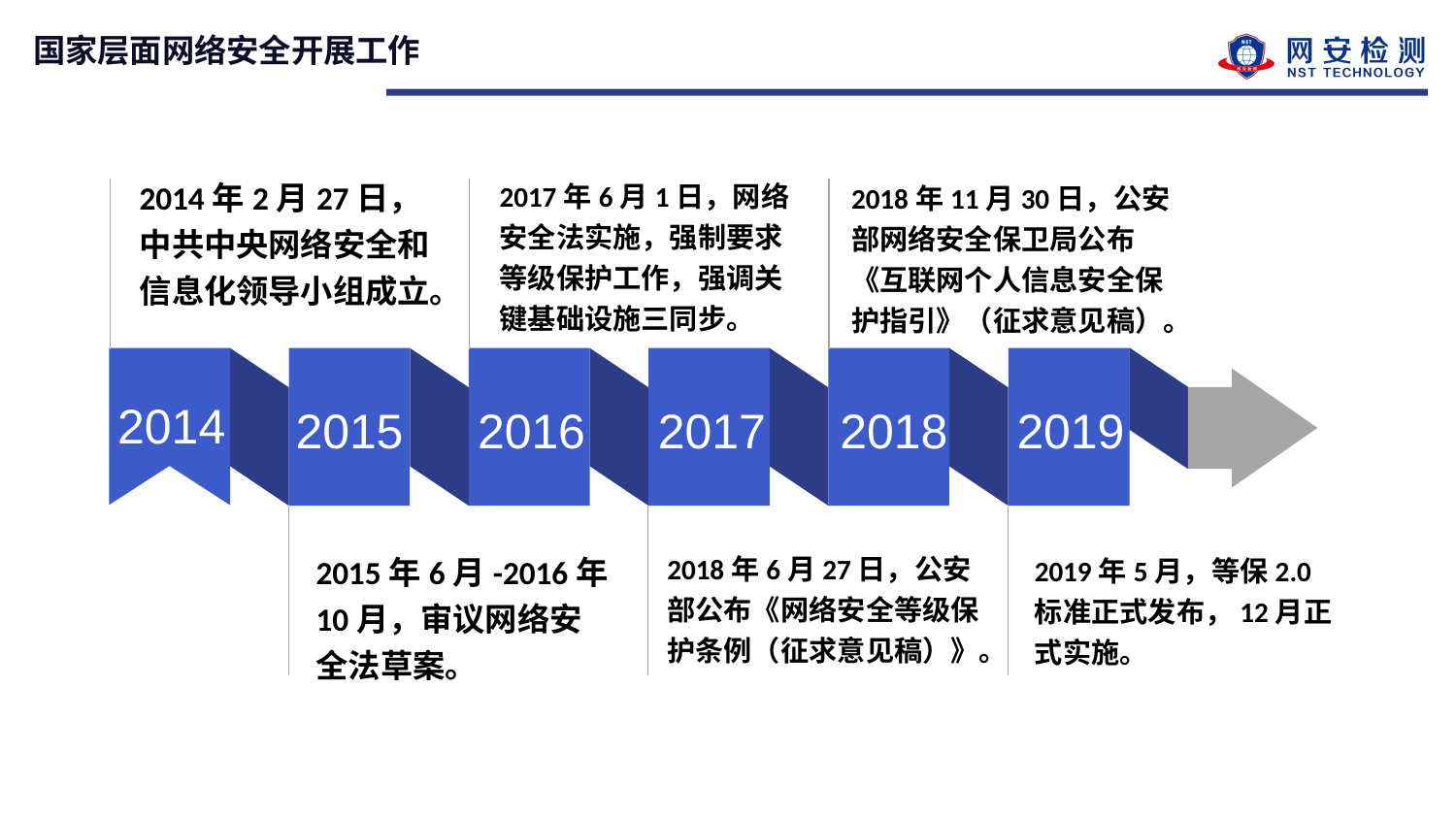

国家层面网络安全开展工作

2014年2月27日，中共中央网络安全和信息化领导小组成立。
2017年6月1日，网络安全法实施，强制要求等级保护工作，强调关键基础设施三同步。
2018年11月30日，公安部网络安全保卫局公布《互联网个人信息安全保护指引》（征求意见稿）。
2014
2019
2018
2017
2016
2015
2018年6月27日，公安部公布《网络安全等级保护条例（征求意见稿）》。
2015年6月-2016年10月，审议网络安全法草案。
2019年5月，等保2.0标准正式发布，12月正式实施。